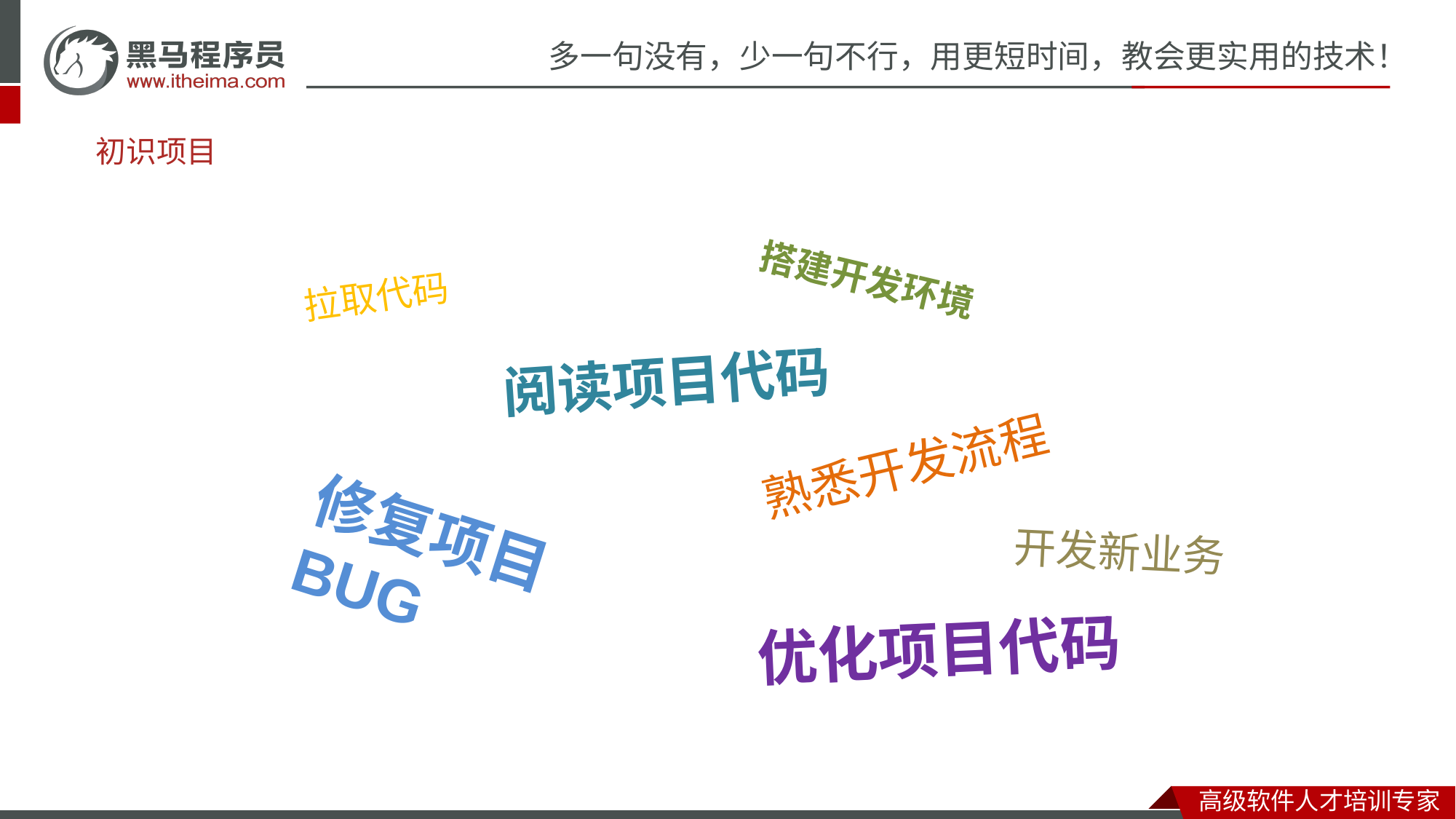

# 初识项目
搭建开发环境
拉取代码
阅读项目代码
熟悉开发流程
修复项目BUG
开发新业务
优化项目代码